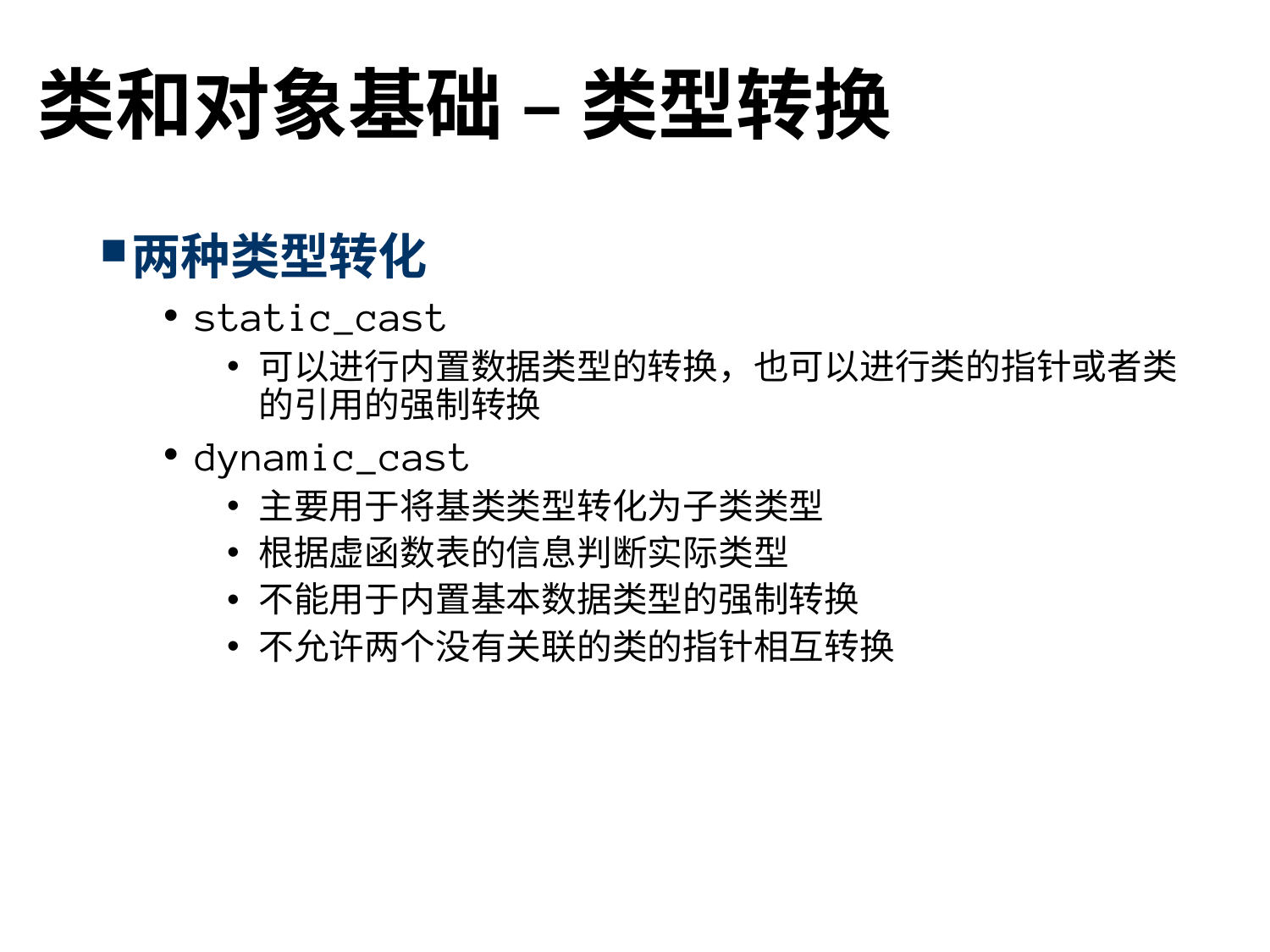

# 类和对象基础 – 类型转换
两种类型转化
static_cast
可以进行内置数据类型的转换，也可以进行类的指针或者类的引用的强制转换
dynamic_cast
主要用于将基类类型转化为子类类型
根据虚函数表的信息判断实际类型
不能用于内置基本数据类型的强制转换
不允许两个没有关联的类的指针相互转换